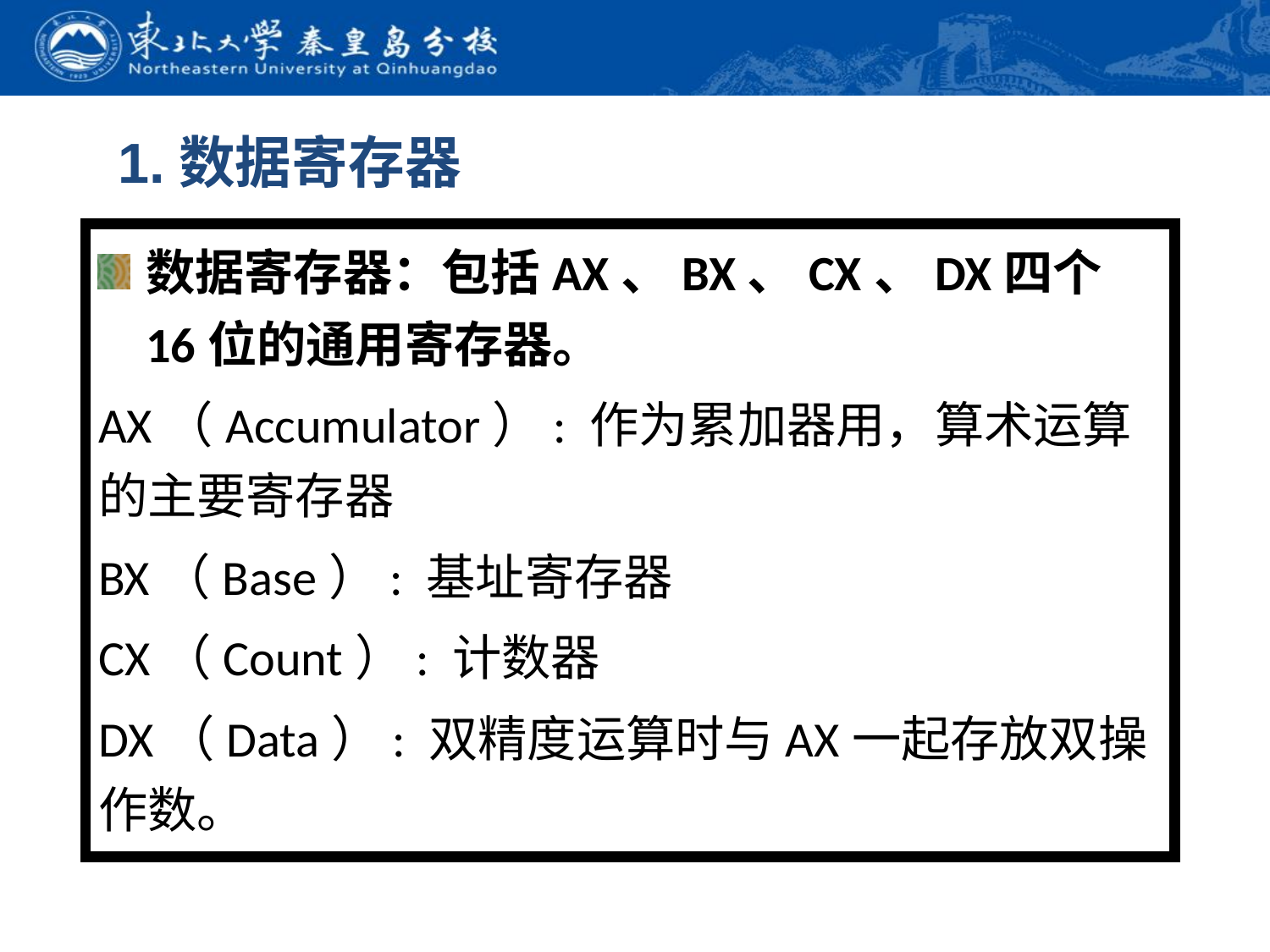

1.数据寄存器
数据寄存器：包括AX、BX、CX、DX四个16位的通用寄存器。
AX（Accumulator）: 作为累加器用，算术运算 的主要寄存器
BX（Base）: 基址寄存器
CX（Count）: 计数器
DX（Data）: 双精度运算时与AX一起存放双操作数。